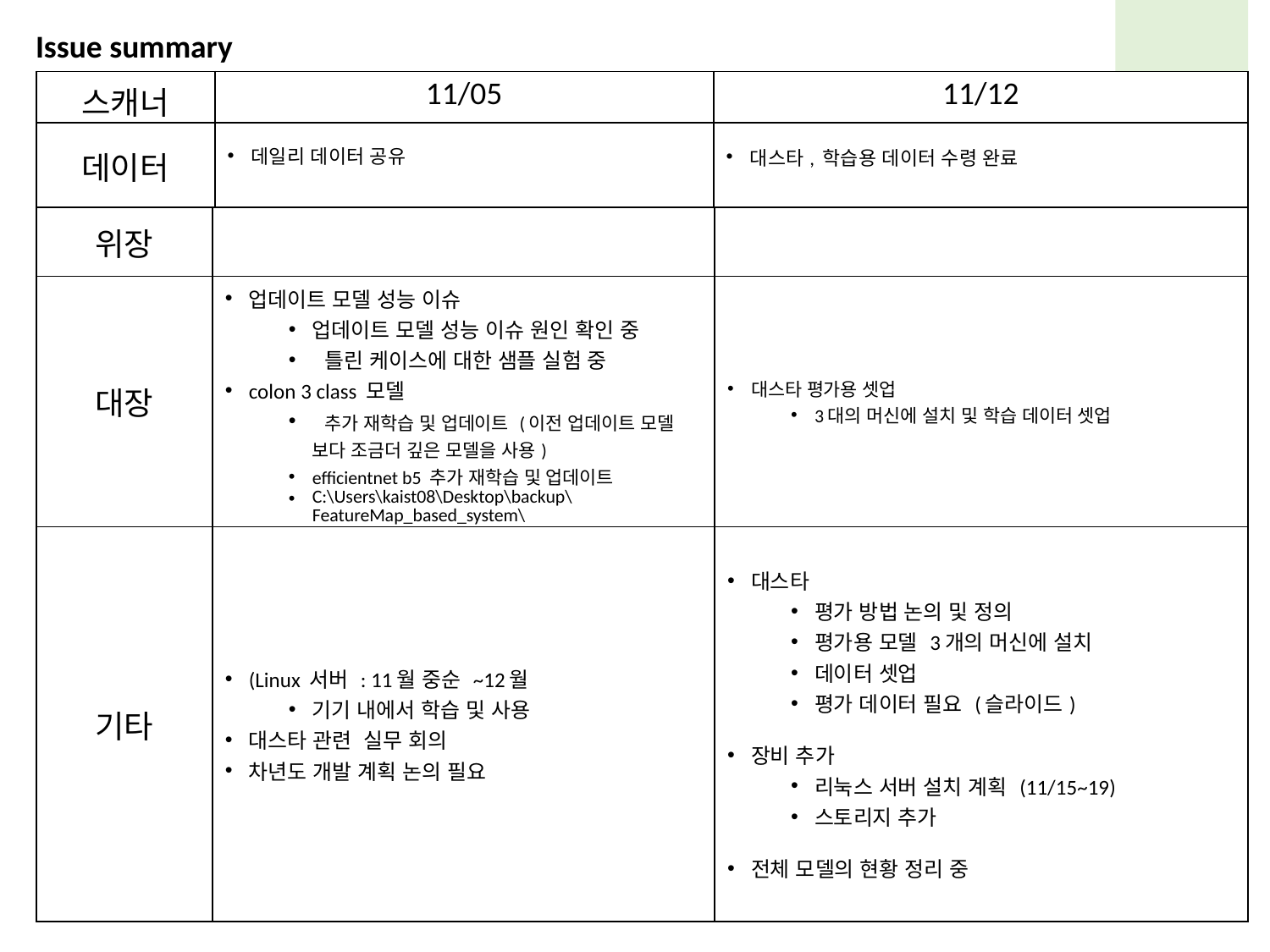

Issue summary
| 스캐너 | 11/05 | 11/12 |
| --- | --- | --- |
| 데이터 | 데일리 데이터 공유 | 대스타, 학습용 데이터 수령 완료 |
|  |  |  |
| 위장 |  |  |
| --- | --- | --- |
| 대장 | 업데이트 모델 성능 이슈 업데이트 모델 성능 이슈 원인 확인 중 틀린 케이스에 대한 샘플 실험 중 colon 3 class 모델 추가 재학습 및 업데이트 (이전 업데이트 모델 보다 조금더 깊은 모델을 사용) efficientnet b5 추가 재학습 및 업데이트 C:\Users\kaist08\Desktop\backup\FeatureMap\_based\_system\colon\_3class\_framework\_ori | 대스타 평가용 셋업 3대의 머신에 설치 및 학습 데이터 셋업 |
| 기타 | (Linux 서버 : 11월 중순 ~12월 기기 내에서 학습 및 사용 대스타 관련 실무 회의 차년도 개발 계획 논의 필요 | 대스타 평가 방법 논의 및 정의 평가용 모델 3개의 머신에 설치 데이터 셋업 평가 데이터 필요 (슬라이드) 장비 추가 리눅스 서버 설치 계획 (11/15~19) 스토리지 추가 전체 모델의 현황 정리 중 |